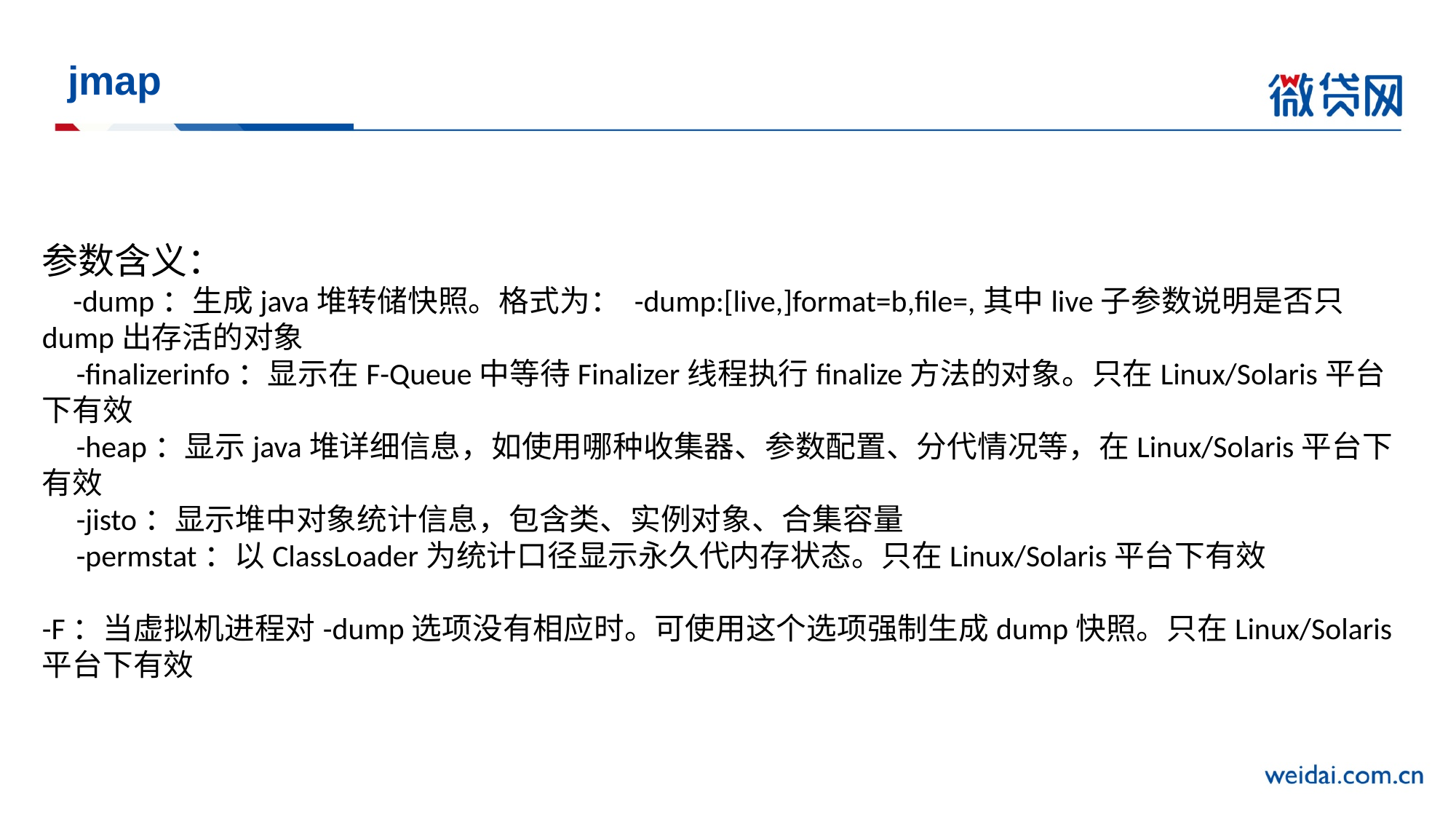

# jmap
参数含义：
     -dump：生成java堆转储快照。格式为： -dump:[live,]format=b,file=,其中live子参数说明是否只dump出存活的对象
    -finalizerinfo：显示在F-Queue中等待Finalizer线程执行finalize方法的对象。只在Linux/Solaris平台下有效
    -heap：显示java堆详细信息，如使用哪种收集器、参数配置、分代情况等，在Linux/Solaris平台下有效
    -jisto：显示堆中对象统计信息，包含类、实例对象、合集容量
    -permstat：以ClassLoader为统计口径显示永久代内存状态。只在Linux/Solaris平台下有效
    -F：当虚拟机进程对-dump选项没有相应时。可使用这个选项强制生成dump快照。只在Linux/Solaris平台下有效